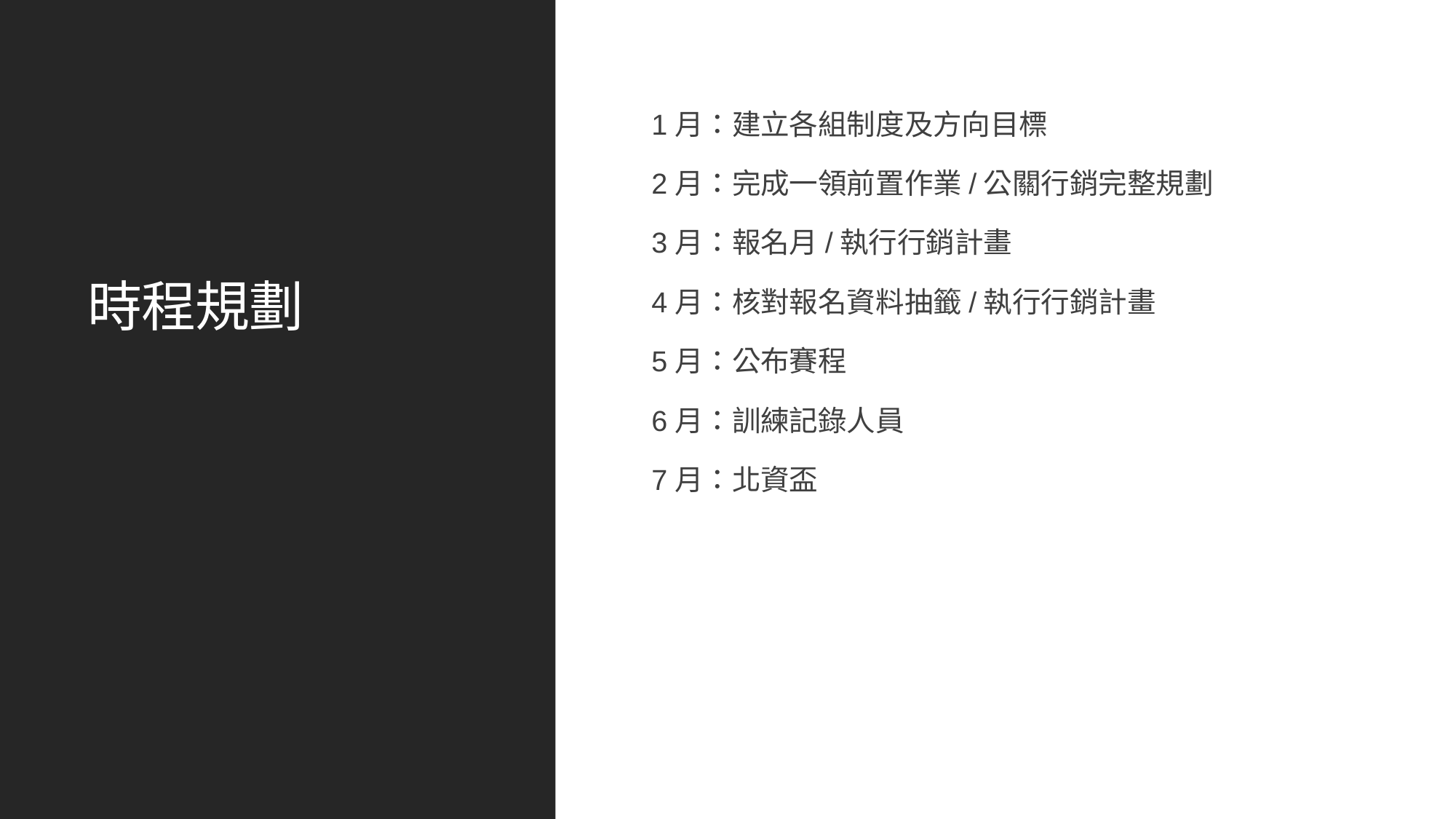

# 時程規劃
1月：建立各組制度及方向目標
2月：完成一領前置作業/公關行銷完整規劃
3月：報名月/執行行銷計畫
4月：核對報名資料抽籤/執行行銷計畫
5月：公布賽程
6月：訓練記錄人員
7月：北資盃